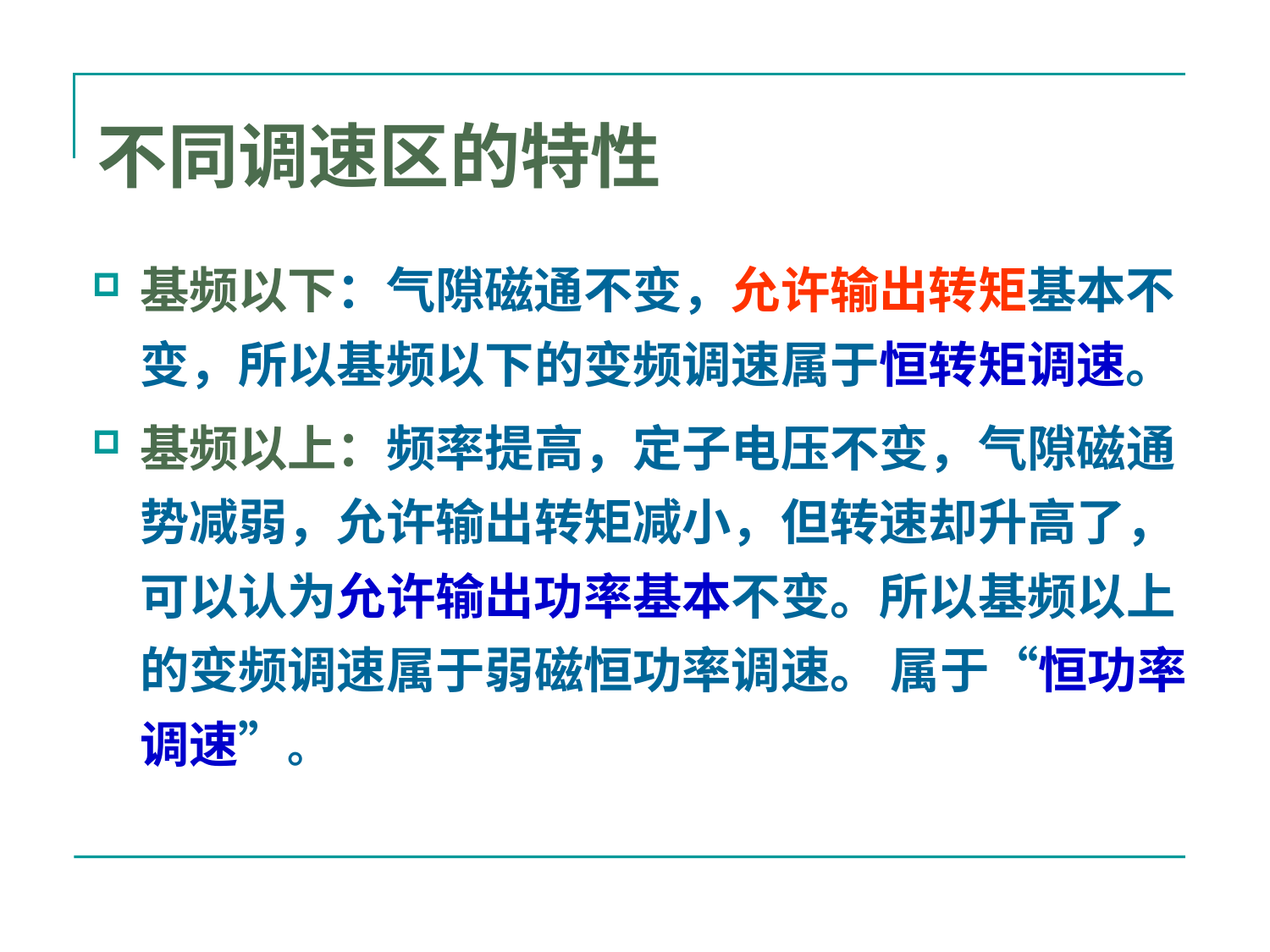

# 不同调速区的特性
基频以下：气隙磁通不变，允许输出转矩基本不变，所以基频以下的变频调速属于恒转矩调速。
基频以上：频率提高，定子电压不变，气隙磁通势减弱，允许输出转矩减小，但转速却升高了，可以认为允许输出功率基本不变。所以基频以上的变频调速属于弱磁恒功率调速。 属于“恒功率调速”。